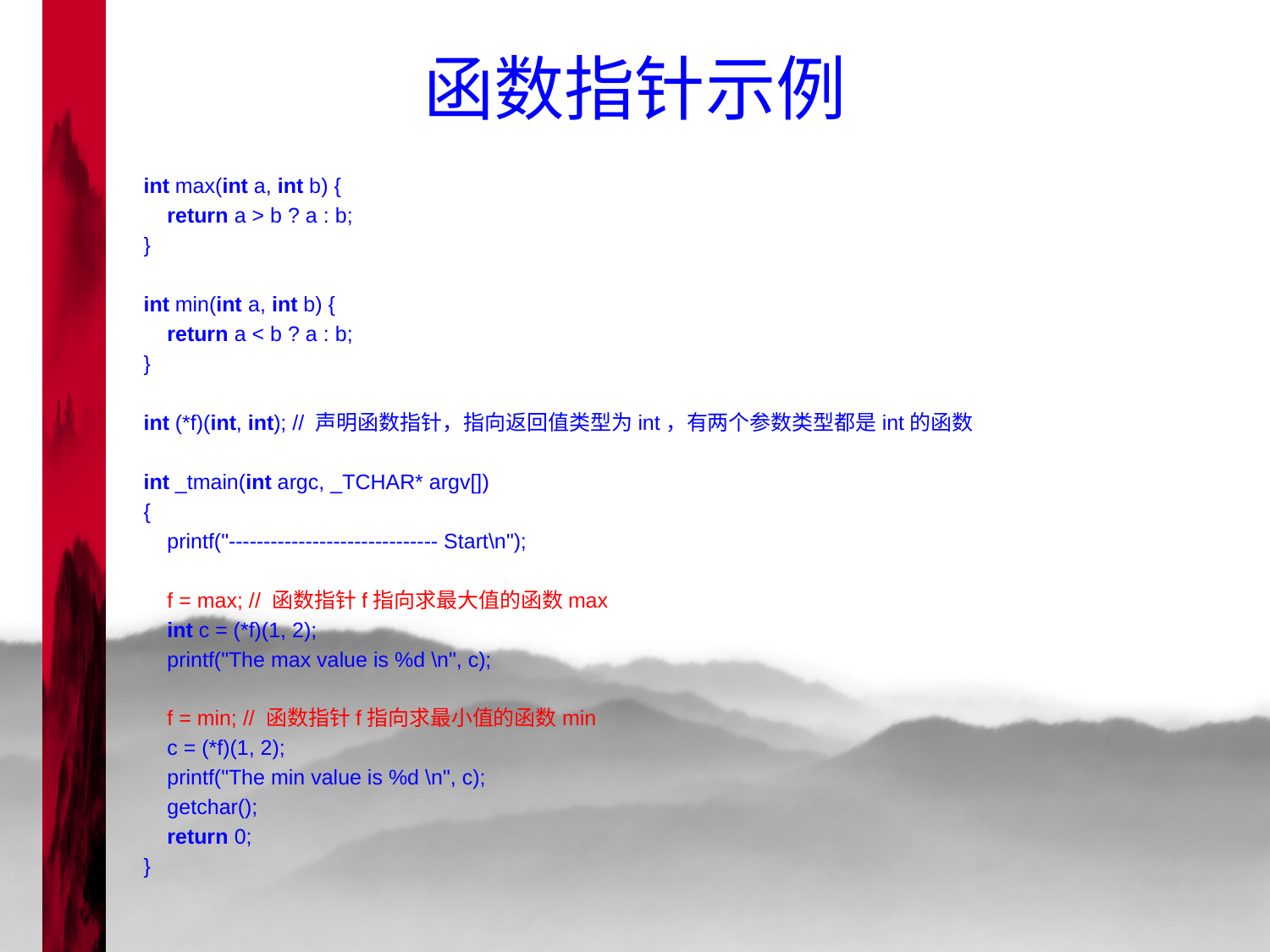

# 函数指针示例
int max(int a, int b) {
    return a > b ? a : b;
}

int min(int a, int b) {
    return a < b ? a : b;
}

int (*f)(int, int); // 声明函数指针，指向返回值类型为int，有两个参数类型都是int的函数

int _tmain(int argc, _TCHAR* argv[])
{
    printf("------------------------------ Start\n");

    f = max; // 函数指针f指向求最大值的函数max
    int c = (*f)(1, 2);
    printf("The max value is %d \n", c);

    f = min; // 函数指针f指向求最小值的函数min
    c = (*f)(1, 2);
    printf("The min value is %d \n", c);
    getchar();
    return 0;
}